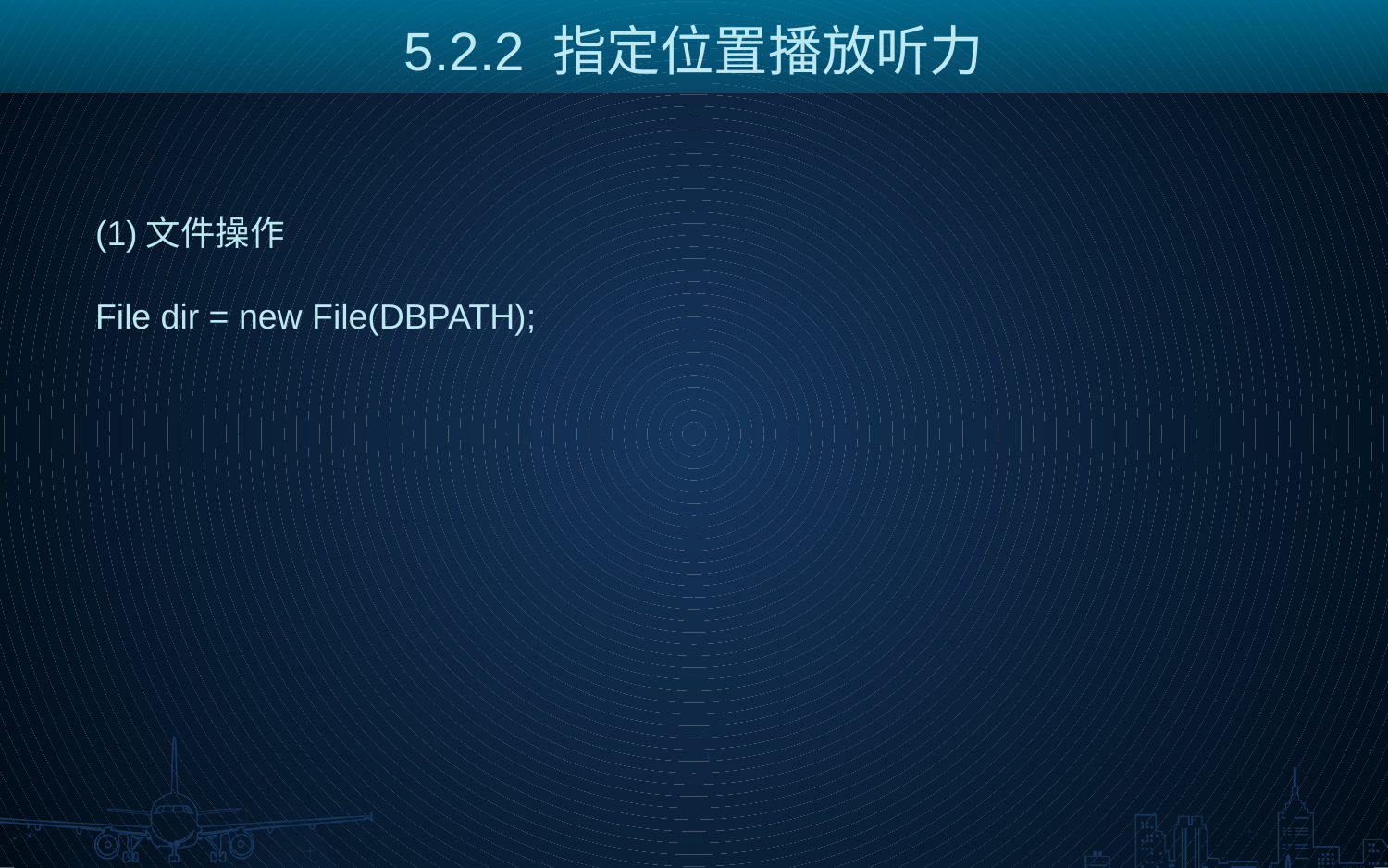

5.2.2 指定位置播放听力
(1)文件操作

File dir = new File(DBPATH);